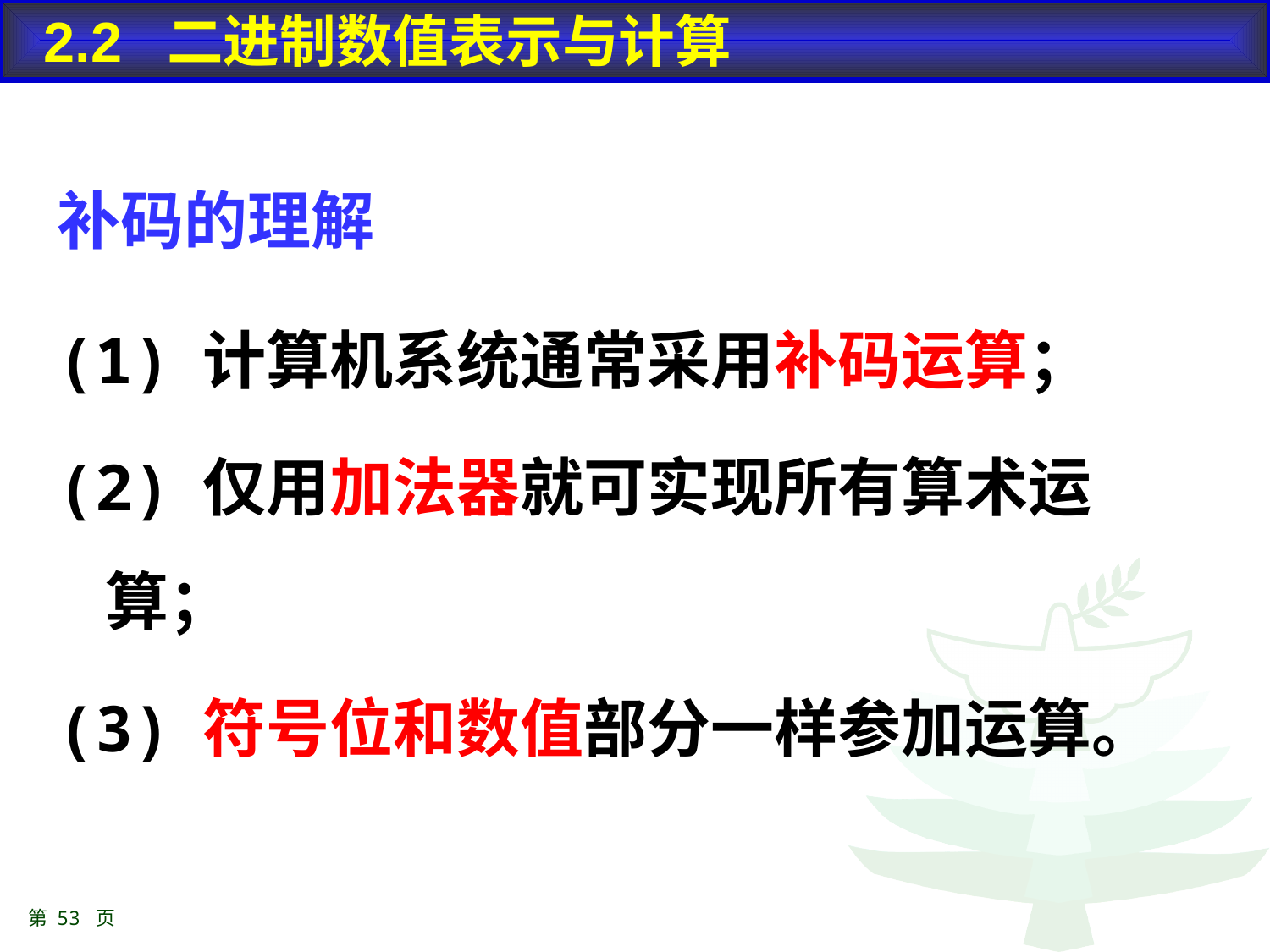

2.2  二进制数值表示与计算
补码的理解
(1) 计算机系统通常采用补码运算；
(2) 仅用加法器就可实现所有算术运算；
(3) 符号位和数值部分一样参加运算。